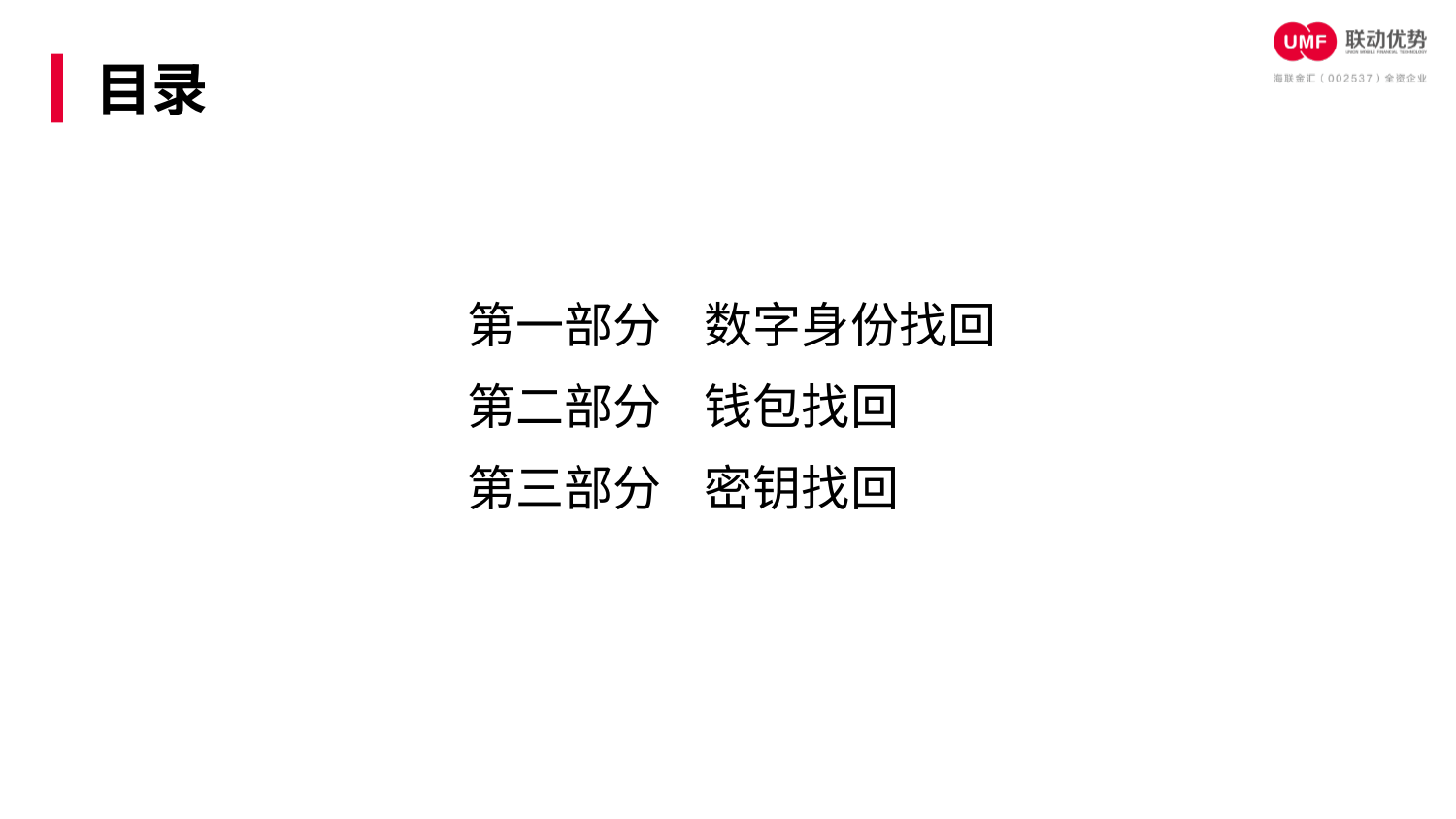

目录
第一部分    数字身份找回
第二部分    钱包找回
第三部分    密钥找回